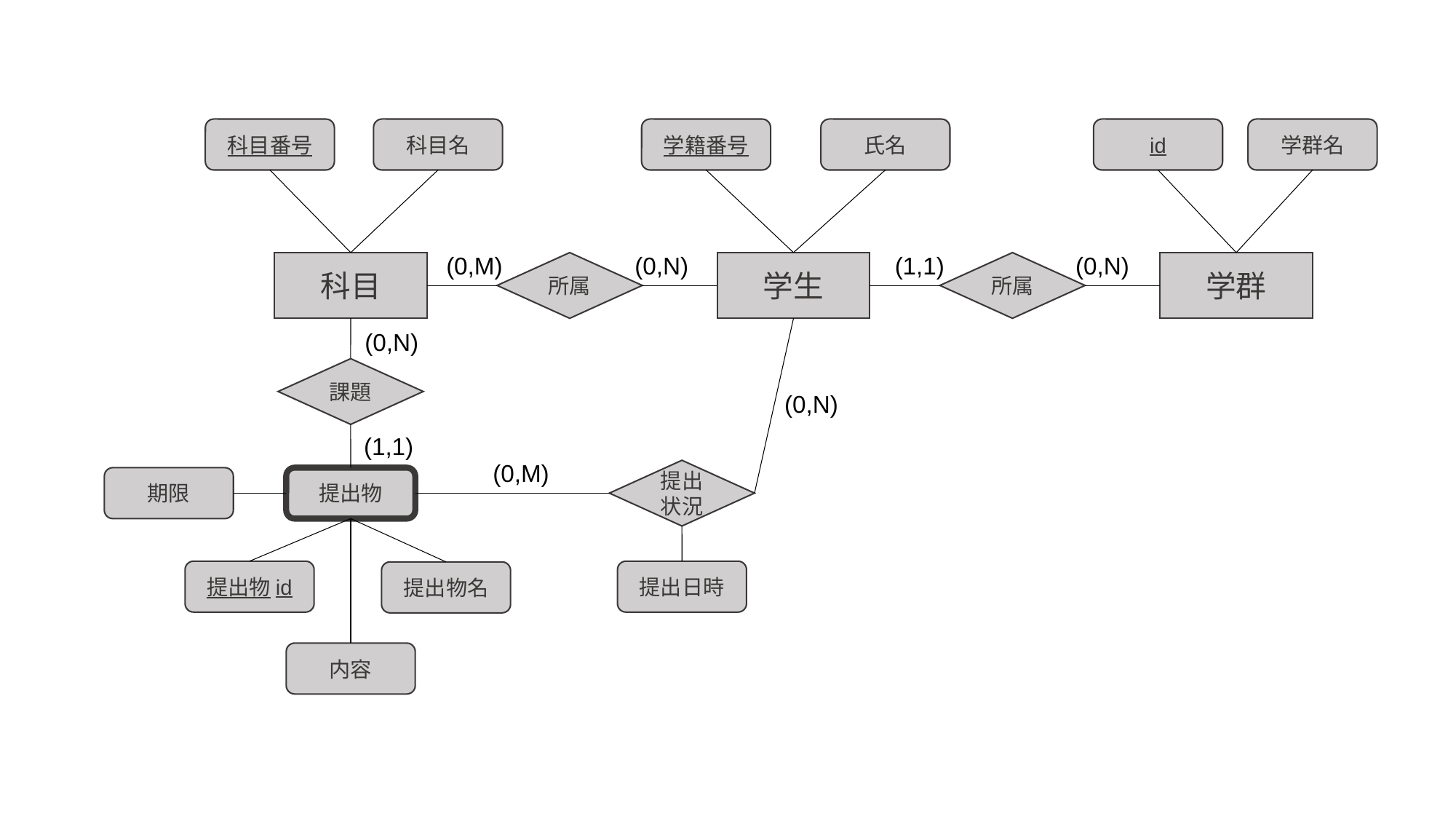

科目番号
科目名
学籍番号
氏名
id
学群名
(0,M)
(0,N)
(1,1)
(0,N)
科目
所属
学生
所属
学群
(0,N)
課題
(0,N)
(1,1)
(0,M)
提出状況
期限
提出物
提出物id
提出日時
提出物名
内容